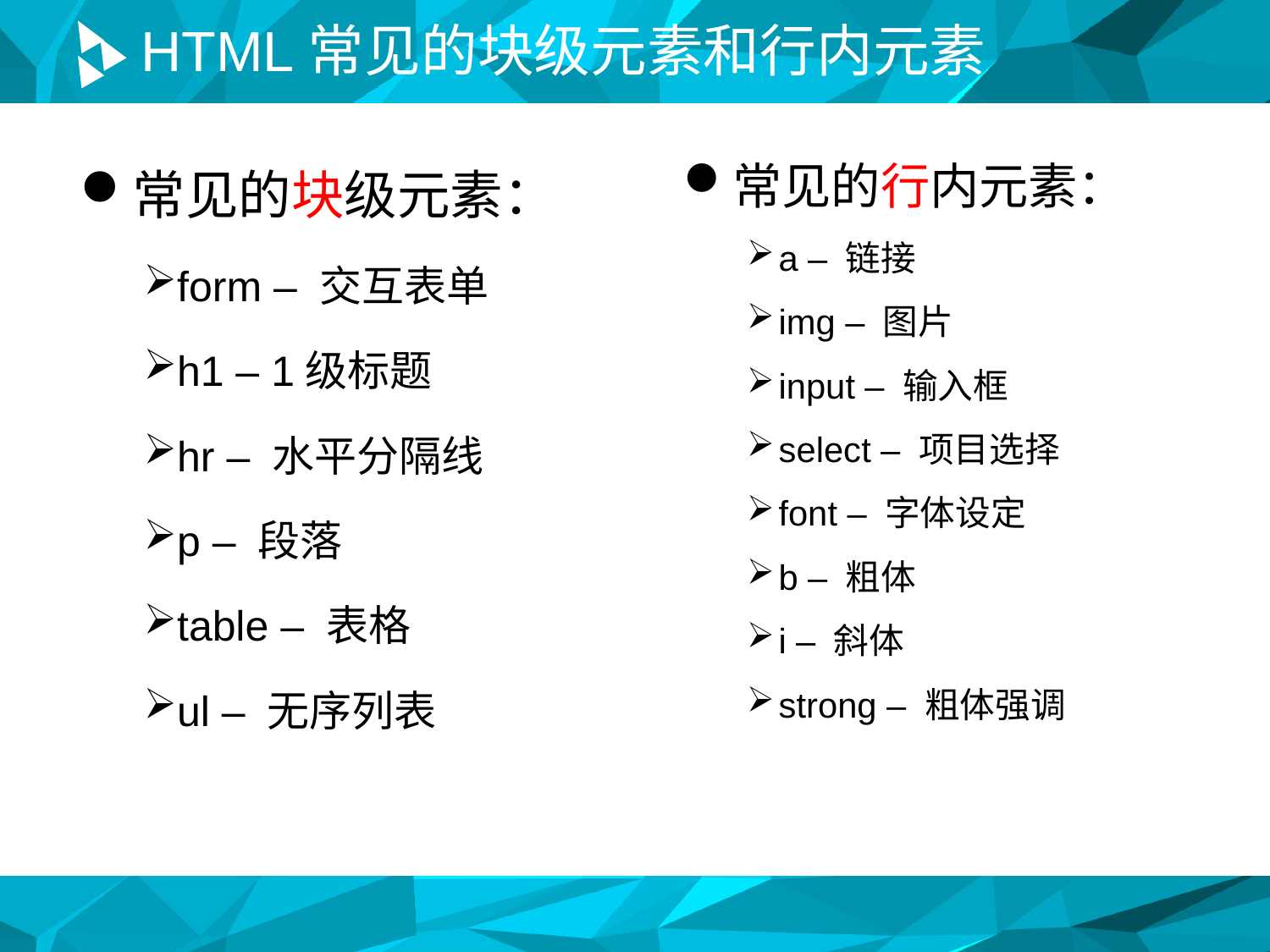

# HTML常见的块级元素和行内元素
常见的块级元素：
form – 交互表单
h1 – 1级标题
hr – 水平分隔线
p – 段落
table – 表格
ul – 无序列表
常见的行内元素：
a – 链接
img – 图片
input – 输入框
select – 项目选择
font – 字体设定
b – 粗体
i – 斜体
strong – 粗体强调